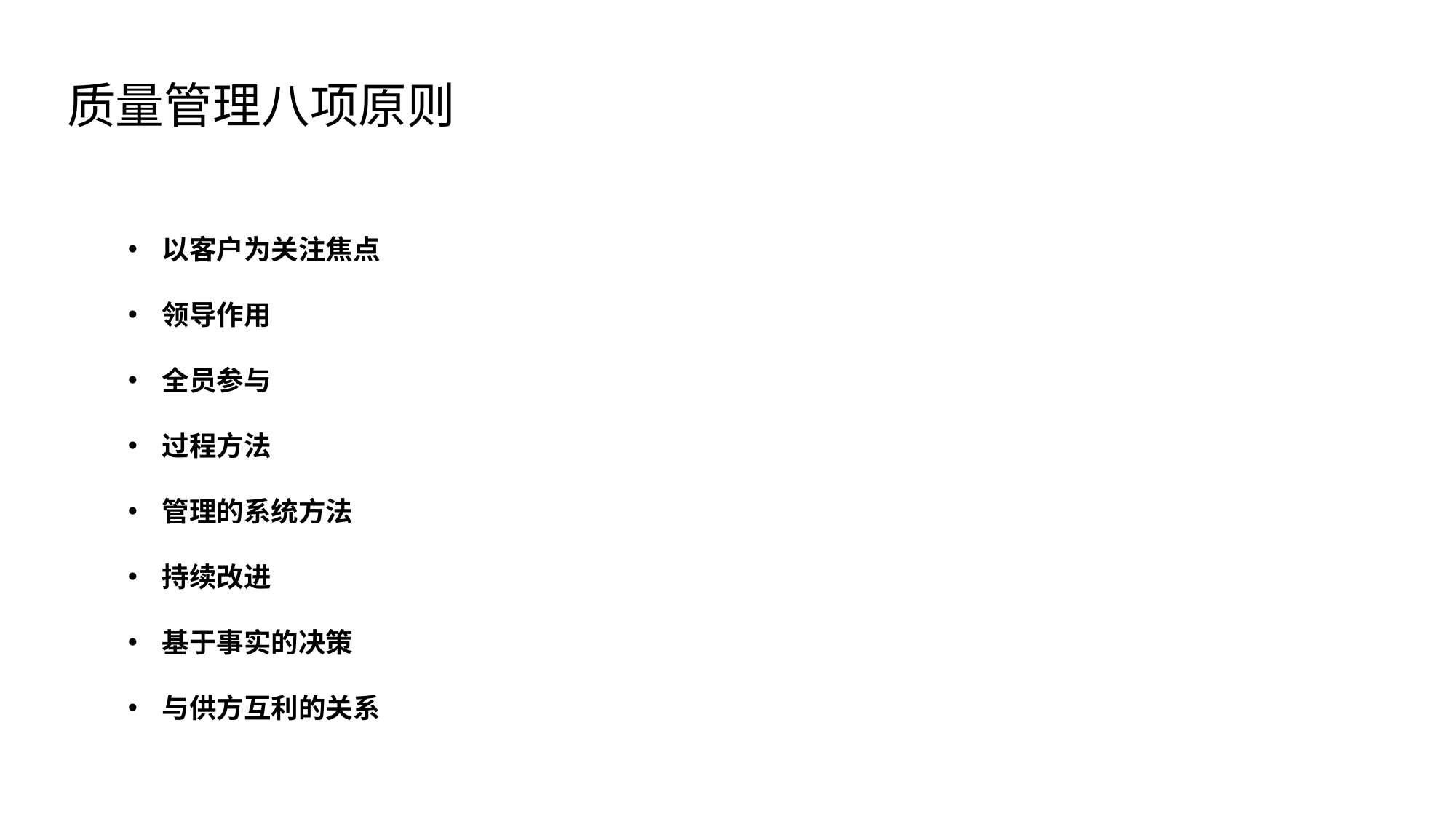

质量管理八项原则
以客户为关注焦点
领导作用
全员参与
过程方法
管理的系统方法
持续改进
基于事实的决策
与供方互利的关系